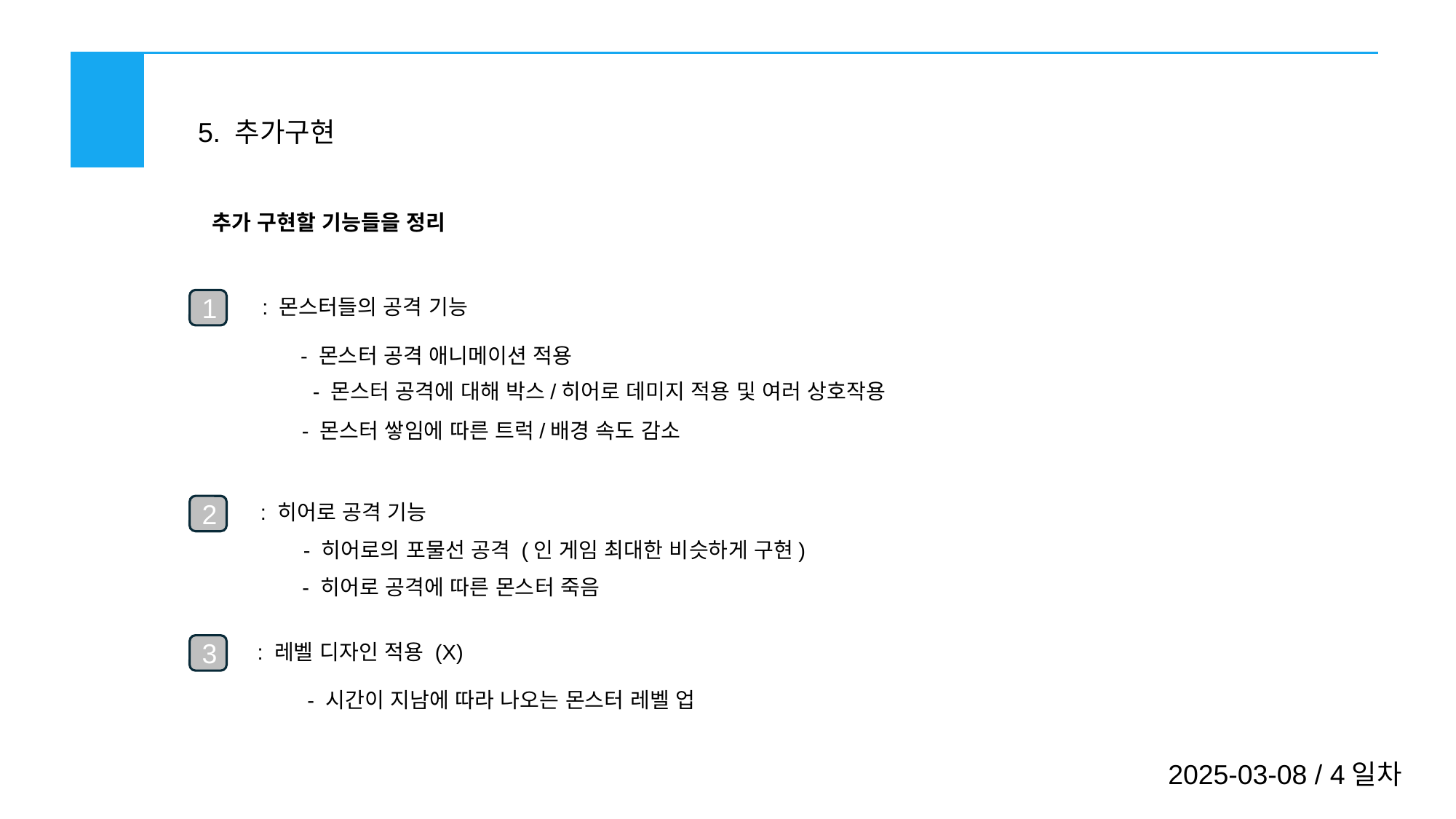

5. 추가구현
추가 구현할 기능들을 정리
: 몬스터들의 공격 기능
1
- 몬스터 공격 애니메이션 적용
- 몬스터 공격에 대해 박스/히어로 데미지 적용 및 여러 상호작용
- 몬스터 쌓임에 따른 트럭/배경 속도 감소
: 히어로 공격 기능
2
- 히어로의 포물선 공격 (인 게임 최대한 비슷하게 구현)
- 히어로 공격에 따른 몬스터 죽음
: 레벨 디자인 적용 (X)
3
- 시간이 지남에 따라 나오는 몬스터 레벨 업
2025-03-08 / 4일차